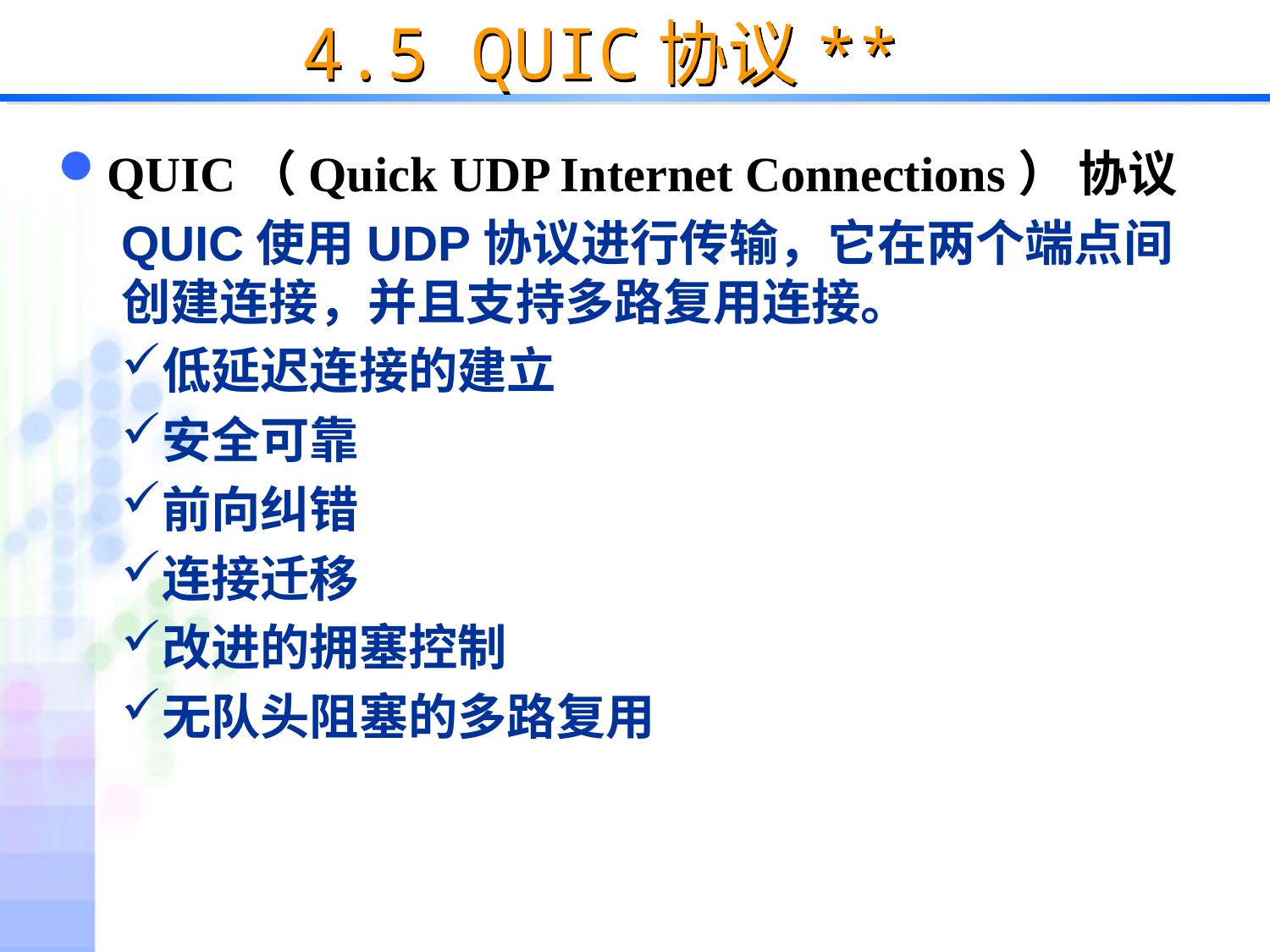

# 4.5 QUIC协议**
QUIC（Quick UDP Internet Connections） 协议
QUIC使用UDP协议进行传输，它在两个端点间创建连接，并且支持多路复用连接。
低延迟连接的建立
安全可靠
前向纠错
连接迁移
改进的拥塞控制
无队头阻塞的多路复用